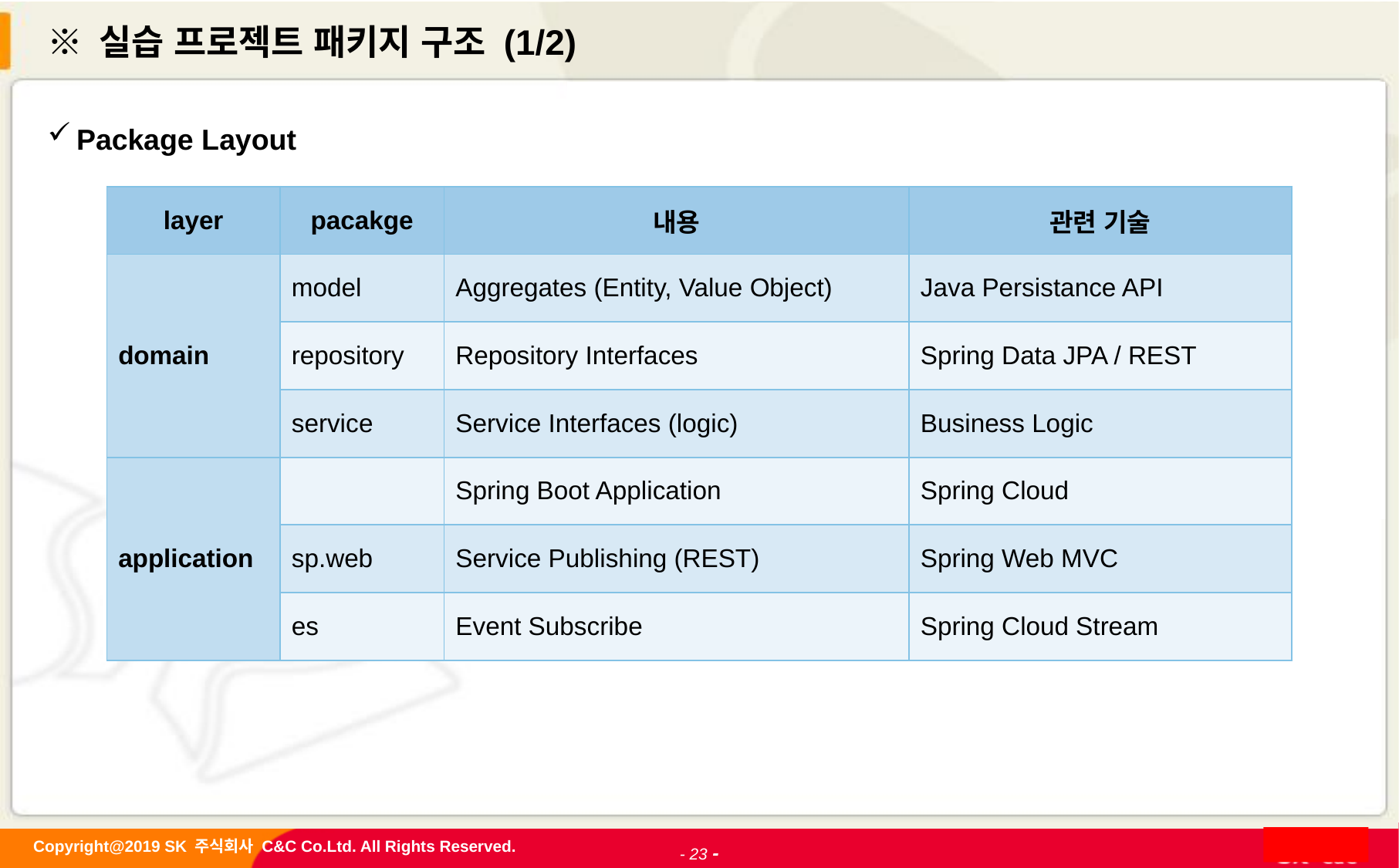

# ※ 실습 프로젝트 패키지 구조 (1/2)
Package Layout
| layer | pacakge | 내용 | 관련 기술 |
| --- | --- | --- | --- |
| domain | model | Aggregates (Entity, Value Object) | Java Persistance API |
|  | repository | Repository Interfaces | Spring Data JPA / REST |
|  | service | Service Interfaces (logic) | Business Logic |
| application |  | Spring Boot Application | Spring Cloud |
|  | sp.web | Service Publishing (REST) | Spring Web MVC |
|  | es | Event Subscribe | Spring Cloud Stream |